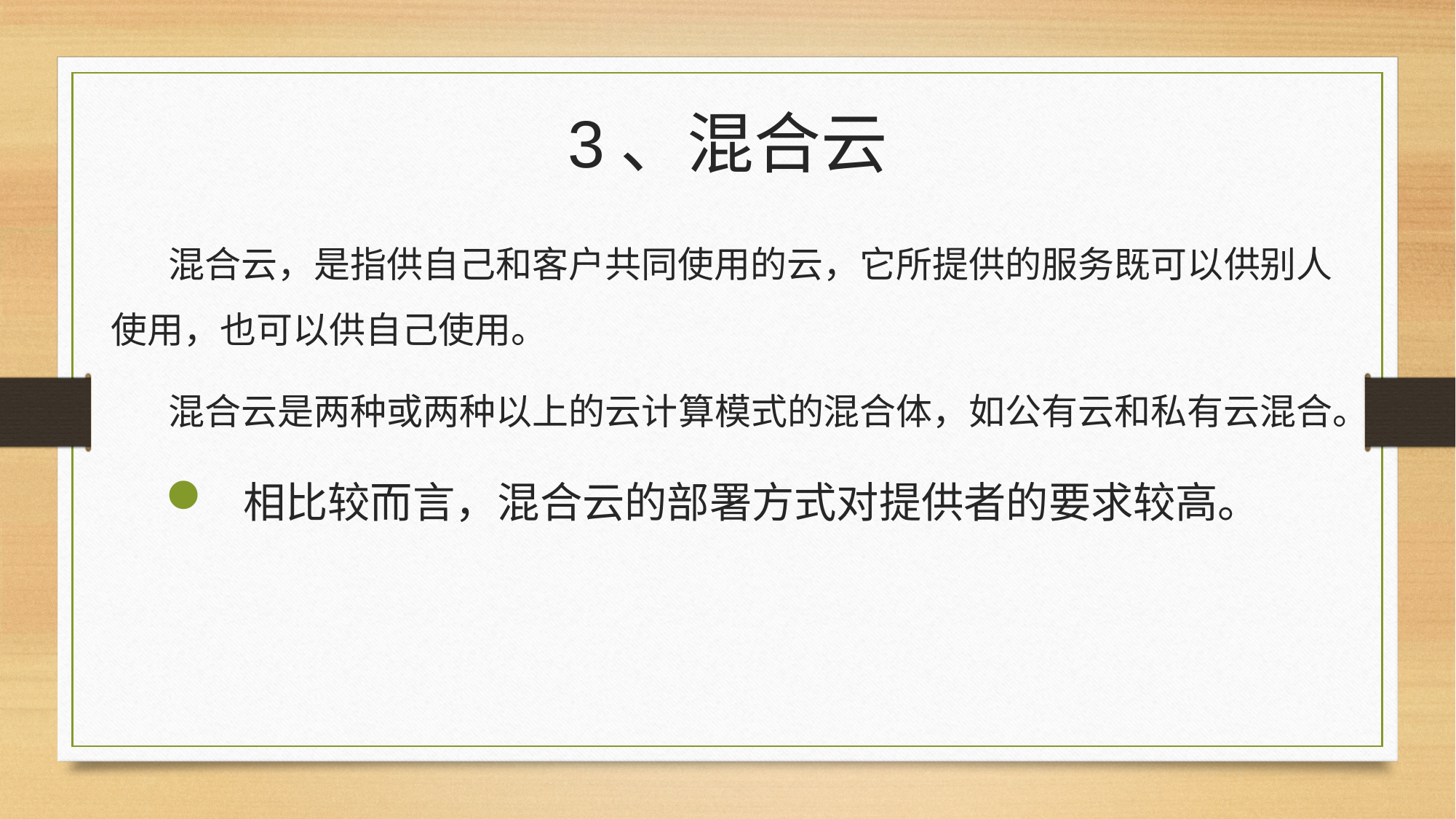

# 3、混合云
      混合云，是指供自己和客户共同使用的云，它所提供的服务既可以供别人使用，也可以供自己使用。
      混合云是两种或两种以上的云计算模式的混合体，如公有云和私有云混合。
  相比较而言，混合云的部署方式对提供者的要求较高。